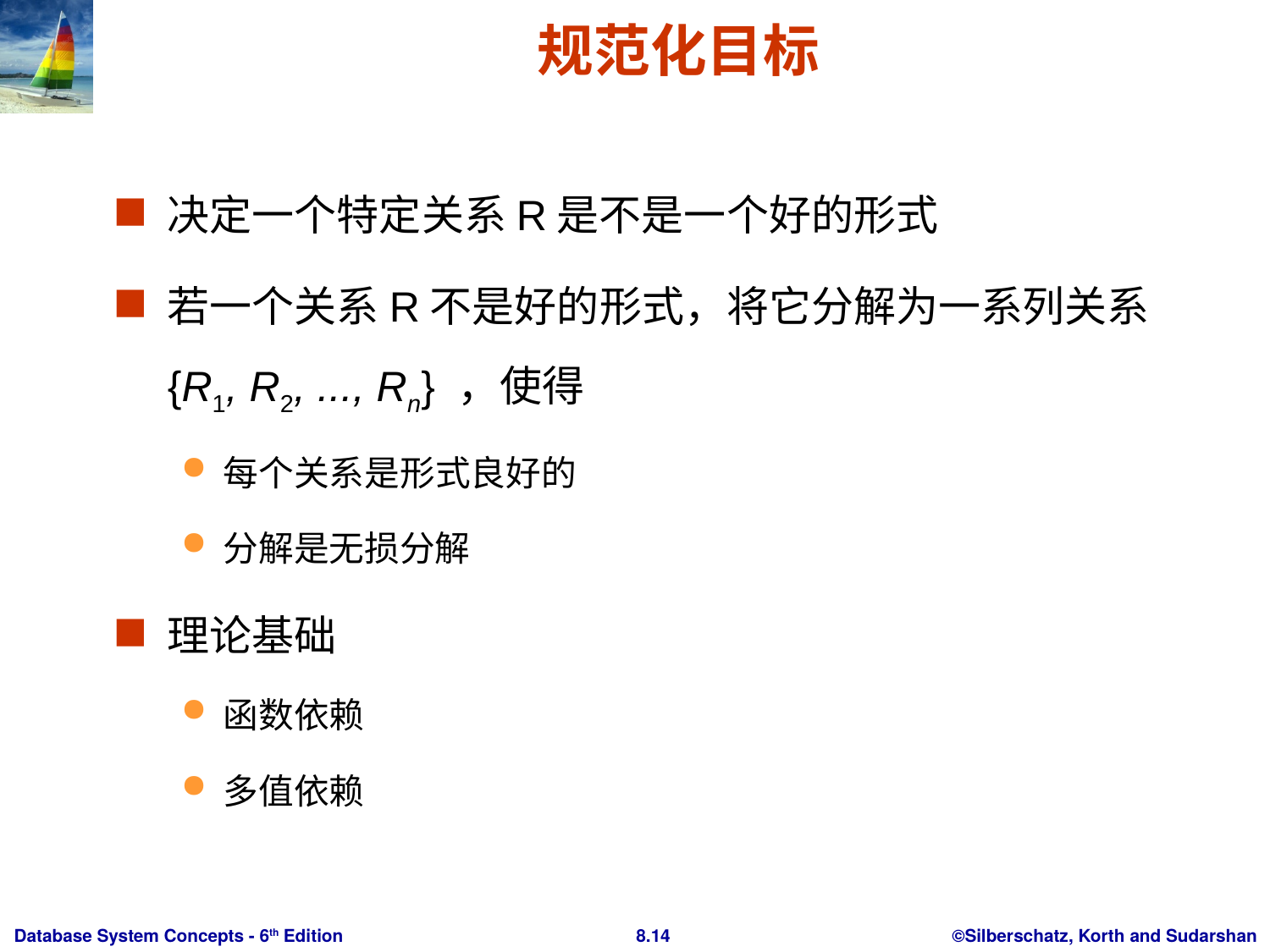

# 规范化目标
决定一个特定关系R是不是一个好的形式
若一个关系R不是好的形式，将它分解为一系列关系{R1, R2, ..., Rn} ，使得
每个关系是形式良好的
分解是无损分解
理论基础
函数依赖
多值依赖